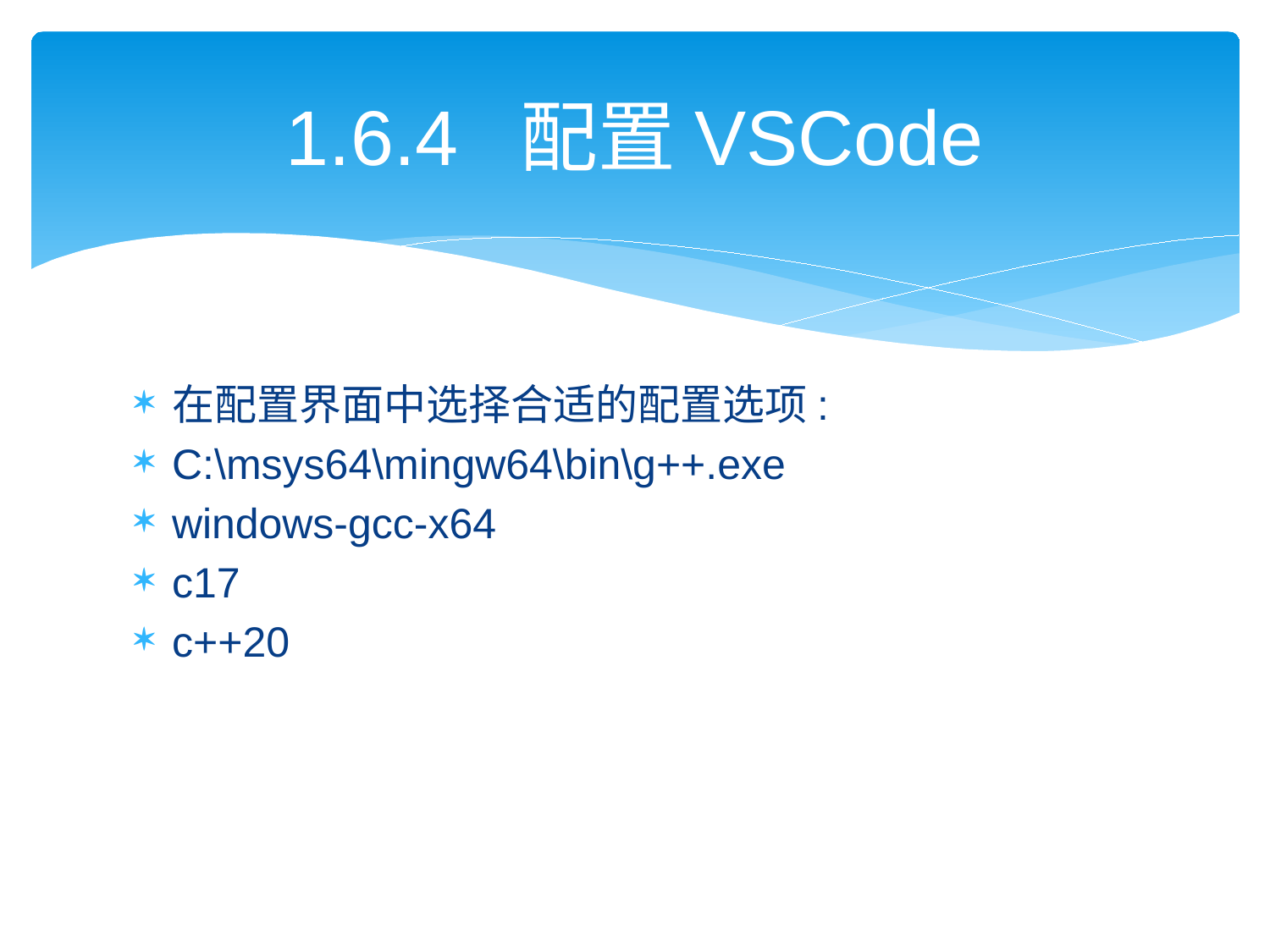

# 1.6.4  配置VSCode
在配置界面中选择合适的配置选项:
C:\msys64\mingw64\bin\g++.exe
windows-gcc-x64
c17
c++20